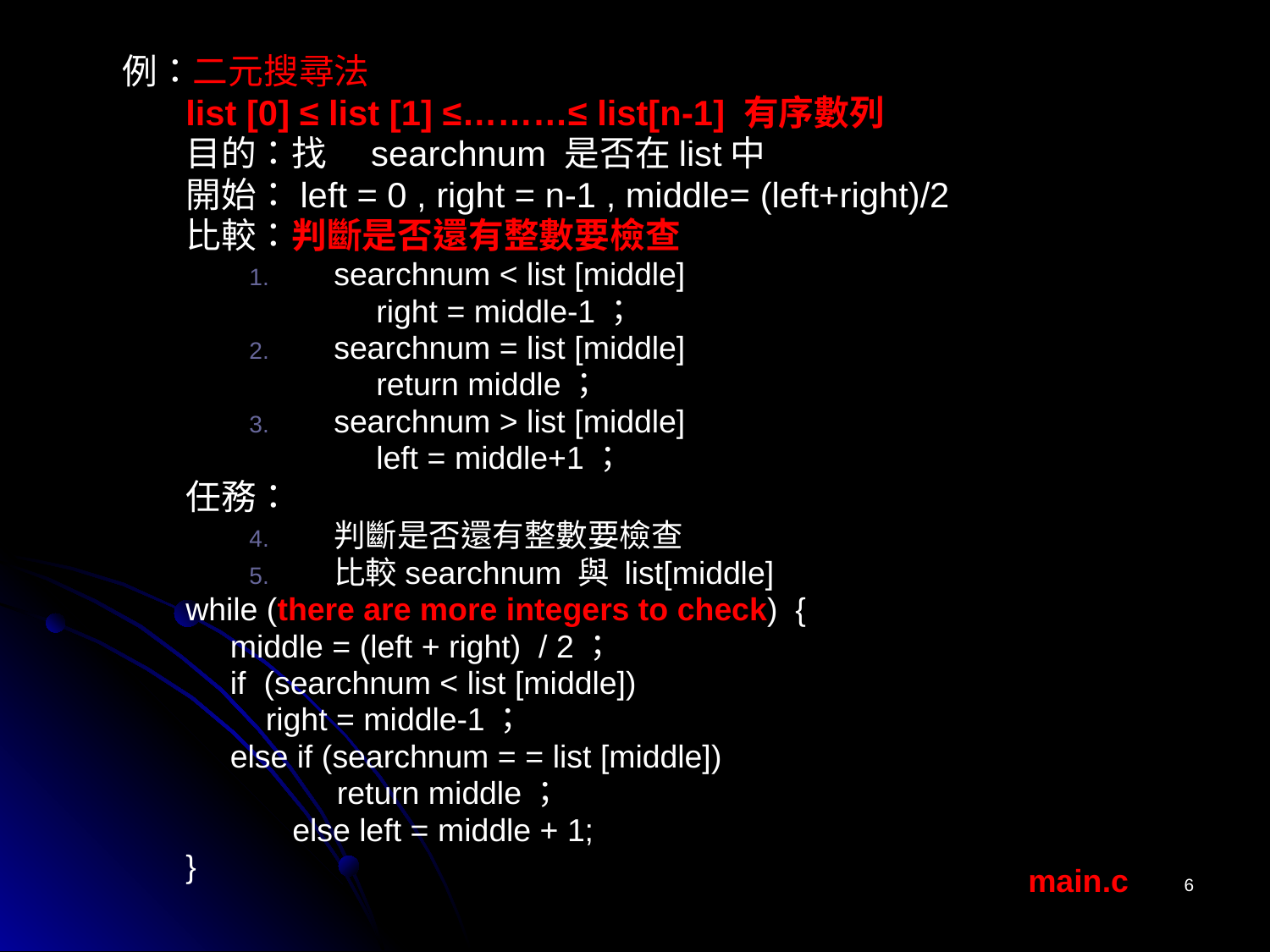

例：二元搜尋法
list [0] ≤ list [1] ≤………≤ list[n-1] 有序數列
目的：找　searchnum 是否在list中
開始：left = 0 , right = n-1 , middle= (left+right)/2
比較：判斷是否還有整數要檢查
searchnum < list [middle]
right = middle-1；
searchnum = list [middle]
return middle；
searchnum > list [middle]
left = middle+1；
任務：
判斷是否還有整數要檢查
比較searchnum 與 list[middle]
while (there are more integers to check)  {
     middle = (left + right)  / 2；
     if  (searchnum < list [middle])
         right = middle-1；
     else if (searchnum = = list [middle])
                 return middle；
            else left = middle + 1;
}
main.c
6